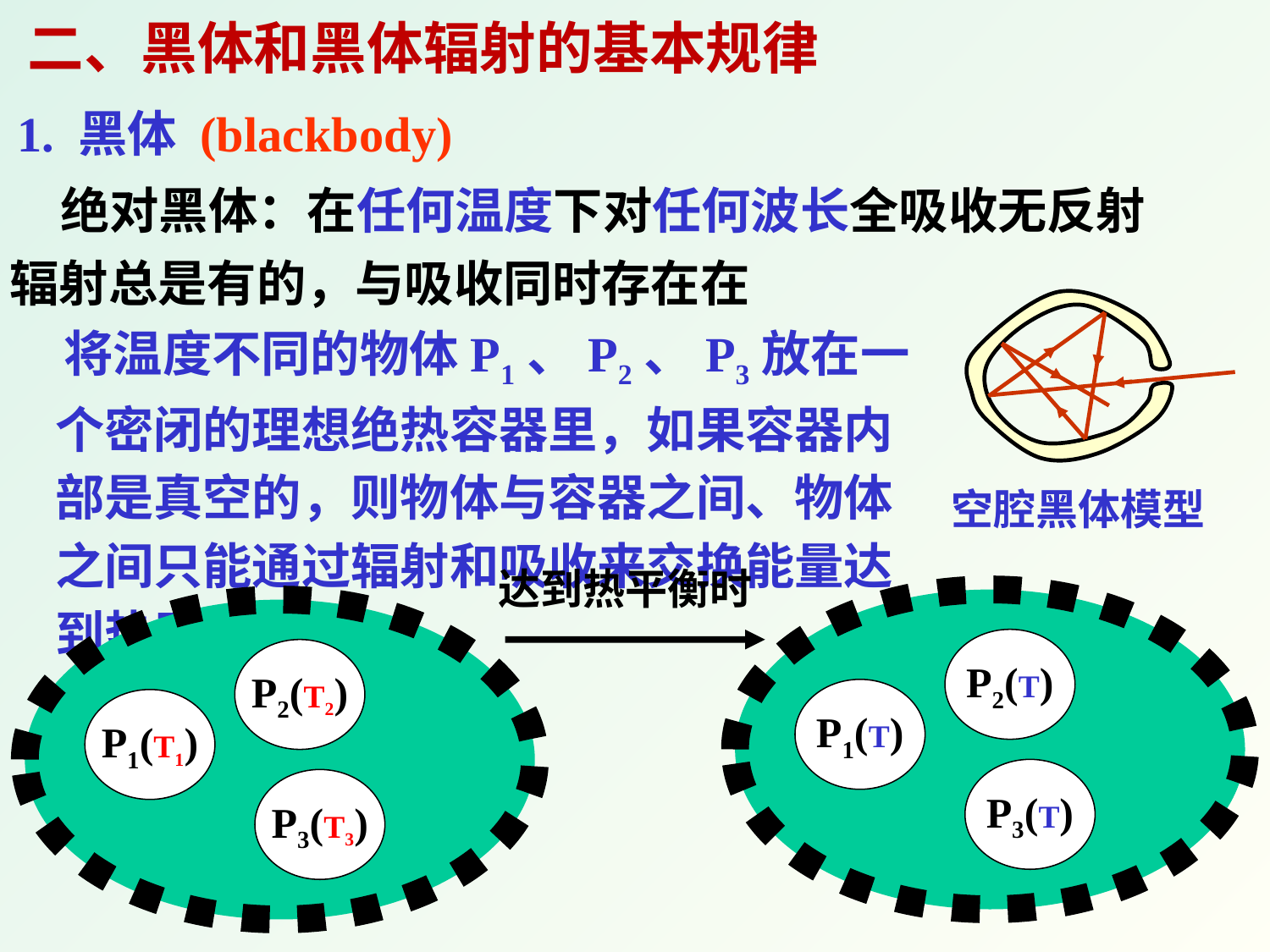

二、黑体和黑体辐射的基本规律
1. 黑体 (blackbody)
绝对黑体：在任何温度下对任何波长全吸收无反射
辐射总是有的，与吸收同时存在在

空腔黑体模型
    将温度不同的物体P1、P2、P3放在一个密闭的理想绝热容器里，如果容器内部是真空的，则物体与容器之间、物体之间只能通过辐射和吸收来交换能量达到热平衡
达到热平衡时

P2(T)
P1(T)
P3(T)

P2(T2)
P1(T1)
P3(T3)